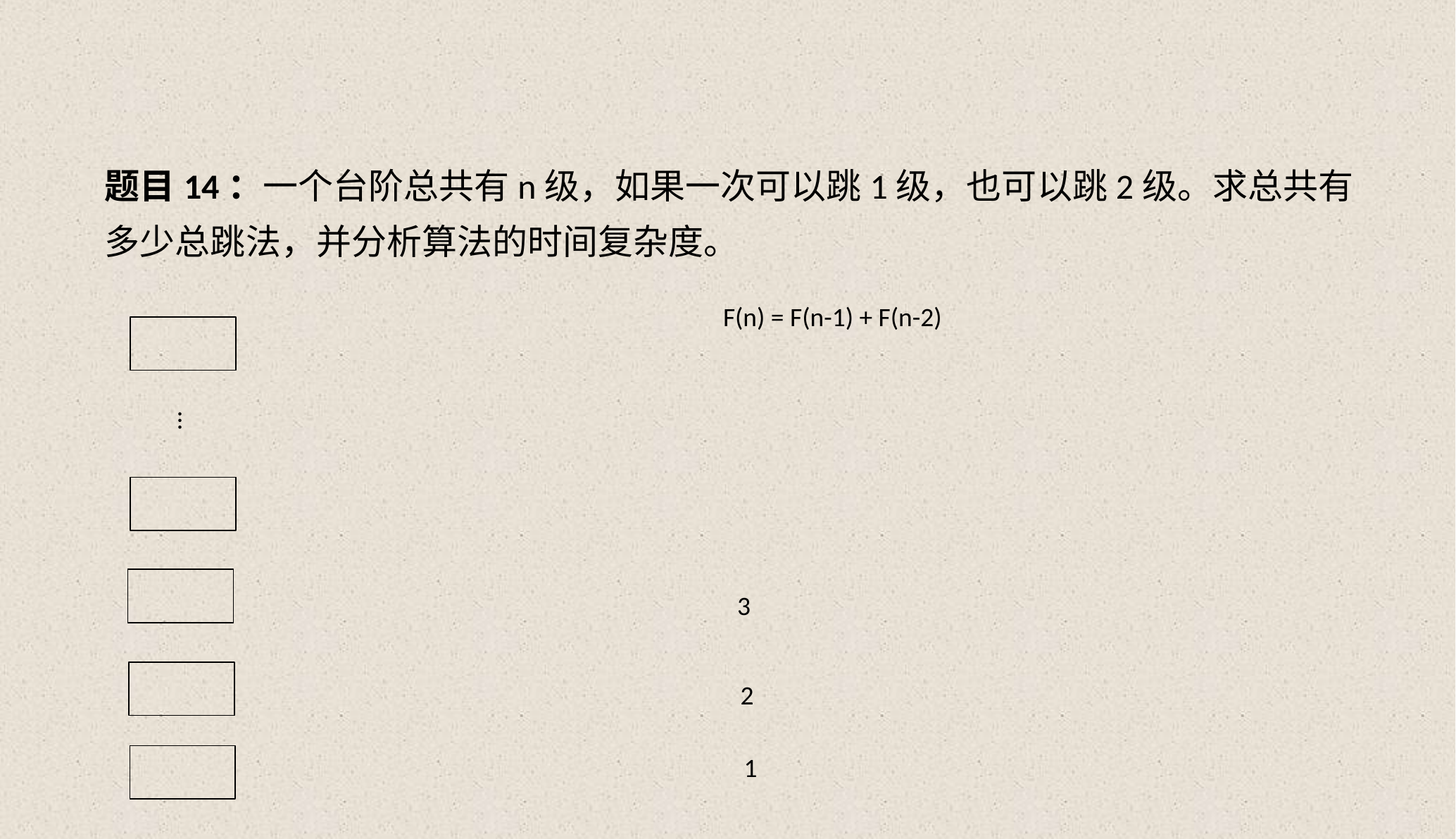

题目14：一个台阶总共有n级，如果一次可以跳1级，也可以跳2级。求总共有多少总跳法，并分析算法的时间复杂度。
F(n) = F(n-1) + F(n-2)

…

3

2

1